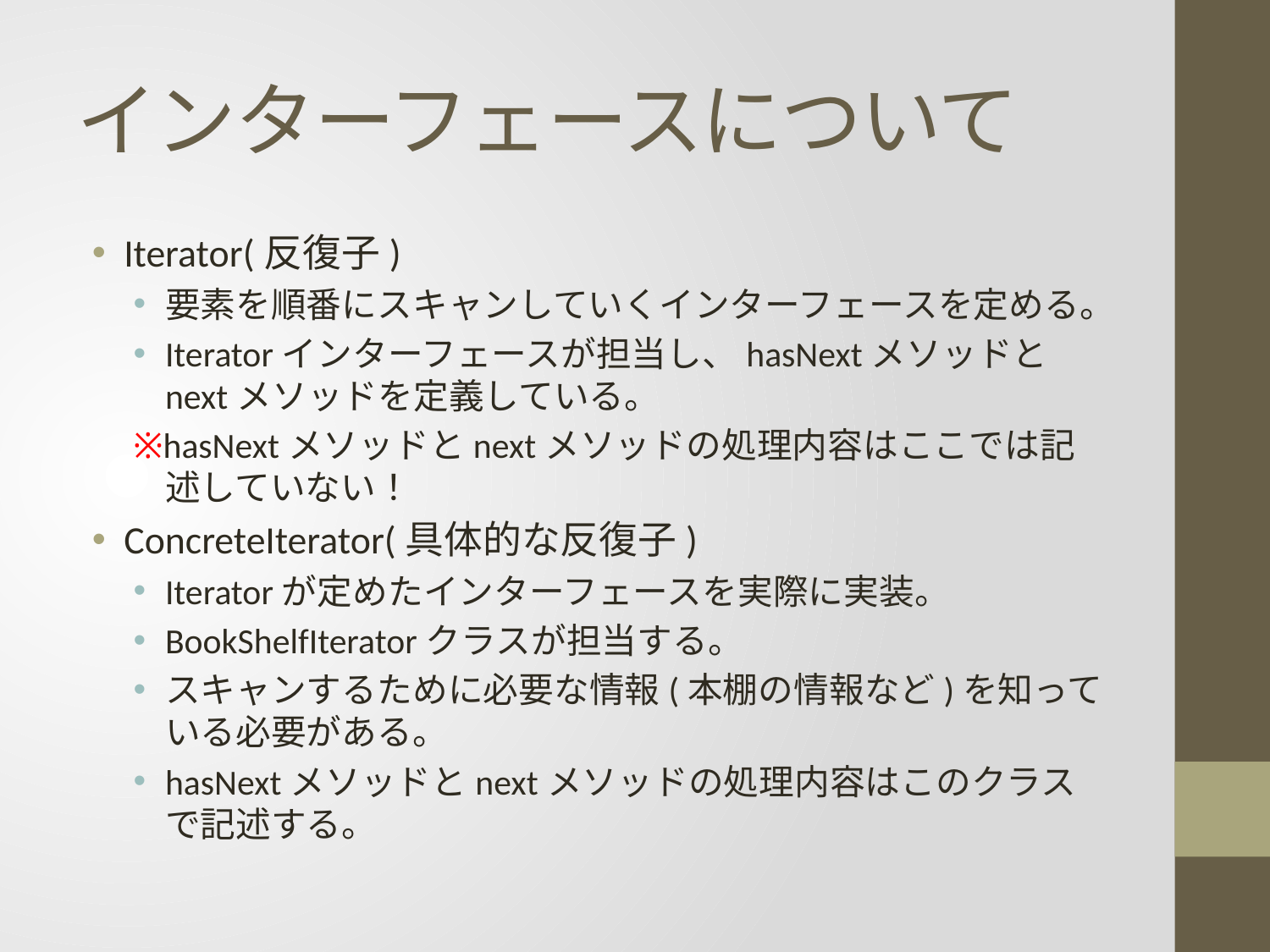

# インターフェースについて
Iterator(反復子)
要素を順番にスキャンしていくインターフェースを定める。
Iteratorインターフェースが担当し、hasNextメソッドとnextメソッドを定義している。
※hasNextメソッドとnextメソッドの処理内容はここでは記述していない！
ConcreteIterator(具体的な反復子)
Iteratorが定めたインターフェースを実際に実装。
BookShelfIteratorクラスが担当する。
スキャンするために必要な情報(本棚の情報など)を知っている必要がある。
hasNextメソッドとnextメソッドの処理内容はこのクラスで記述する。